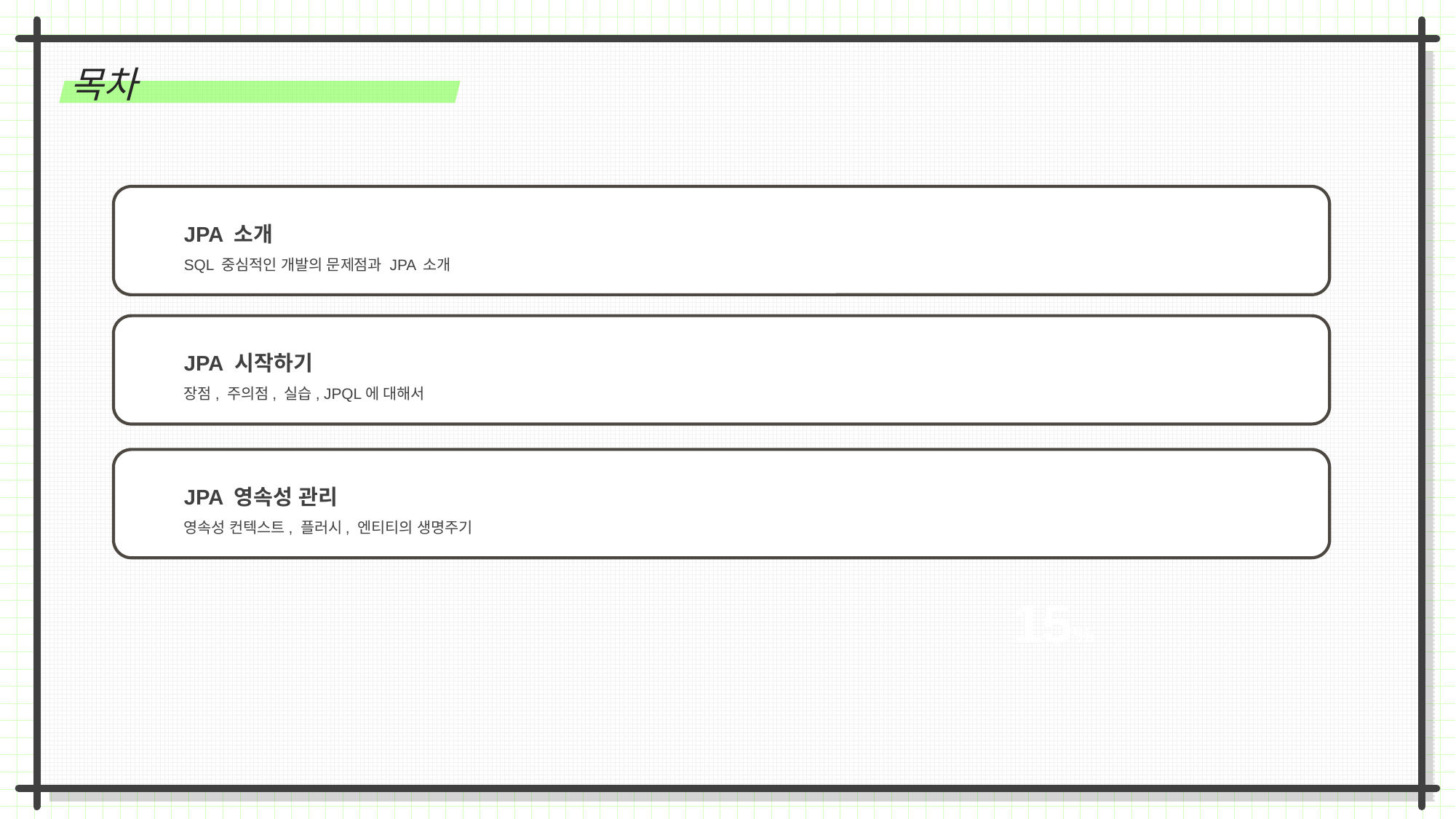

목차

JPA 소개
SQL 중심적인 개발의 문제점과 JPA 소개
15%
JPA 시작하기
장점, 주의점, 실습, JPQL에 대해서
JPA 영속성 관리
영속성 컨텍스트, 플러시, 엔티티의 생명주기
15%